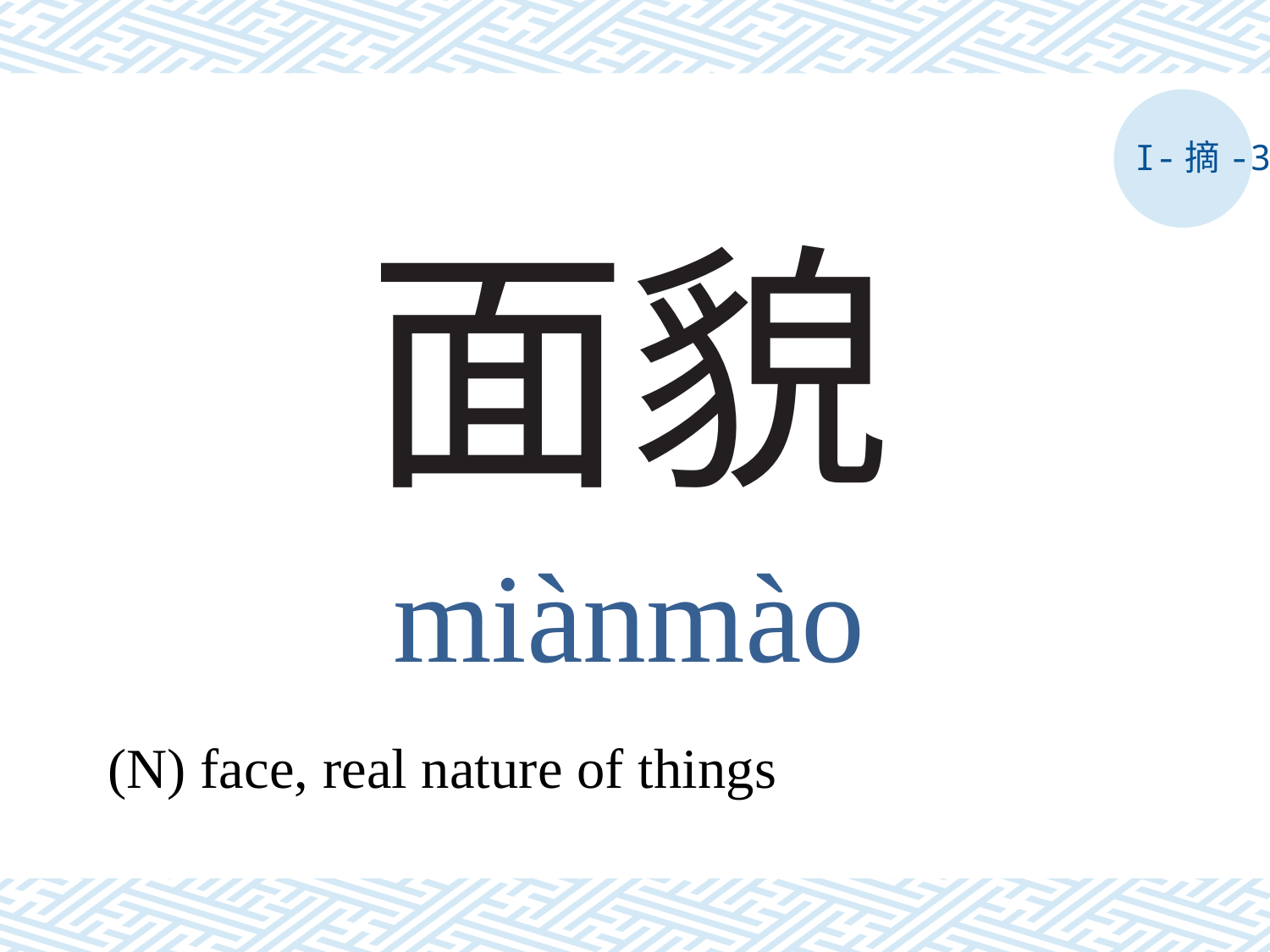

I-摘-3

# 面貌
miànmào
(N) face, real nature of things